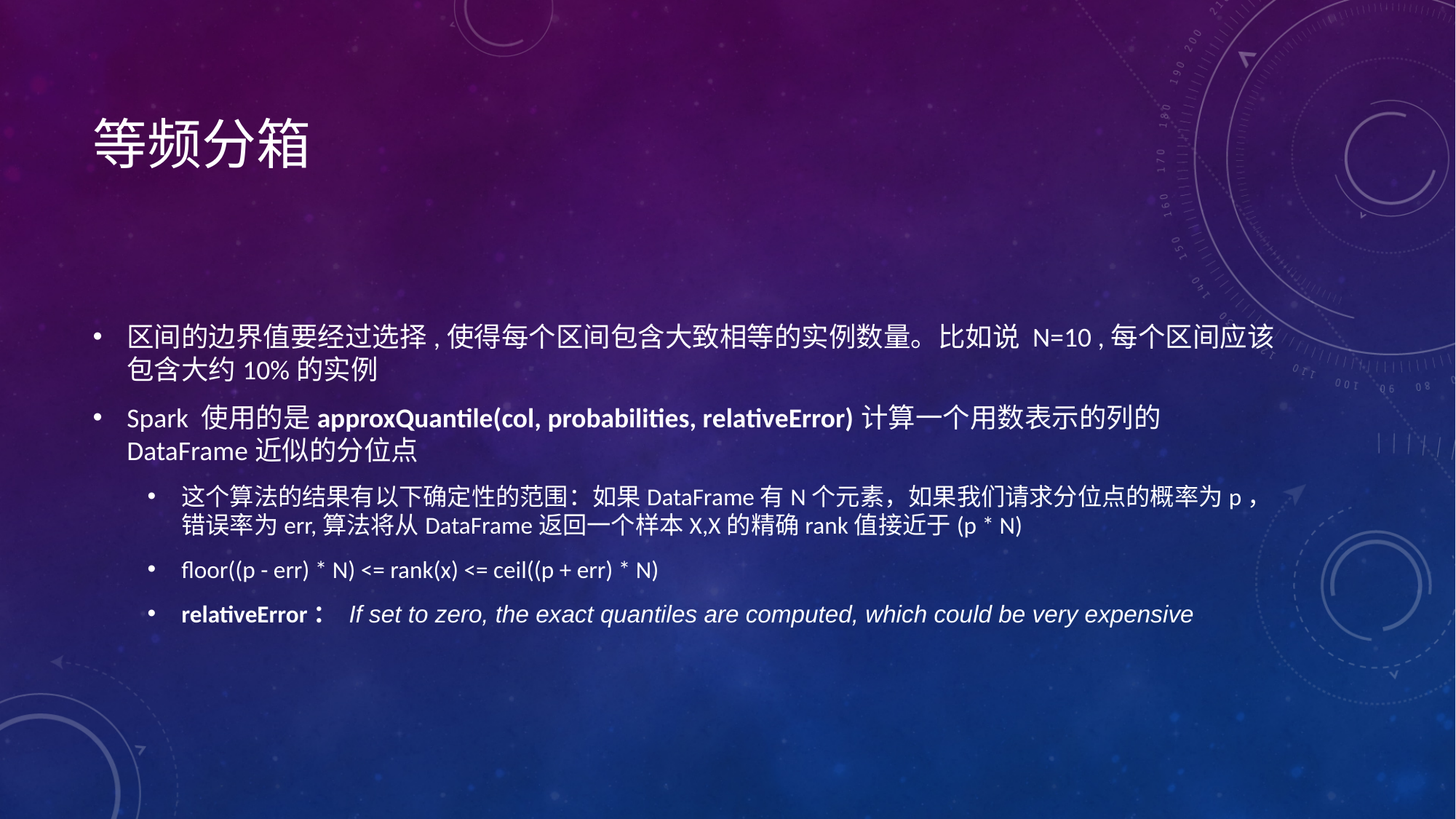

# 等频分箱
区间的边界值要经过选择,使得每个区间包含大致相等的实例数量。比如说 N=10 ,每个区间应该包含大约10%的实例
Spark 使用的是approxQuantile(col, probabilities, relativeError)计算一个用数表示的列的DataFrame近似的分位点
这个算法的结果有以下确定性的范围：如果DataFrame有N个元素，如果我们请求分位点的概率为p，错误率为err,算法将从DataFrame返回一个样本X,X的精确rank值接近于(p * N)
floor((p - err) * N) <= rank(x) <= ceil((p + err) * N)
relativeError： If set to zero, the exact quantiles are computed, which could be very expensive